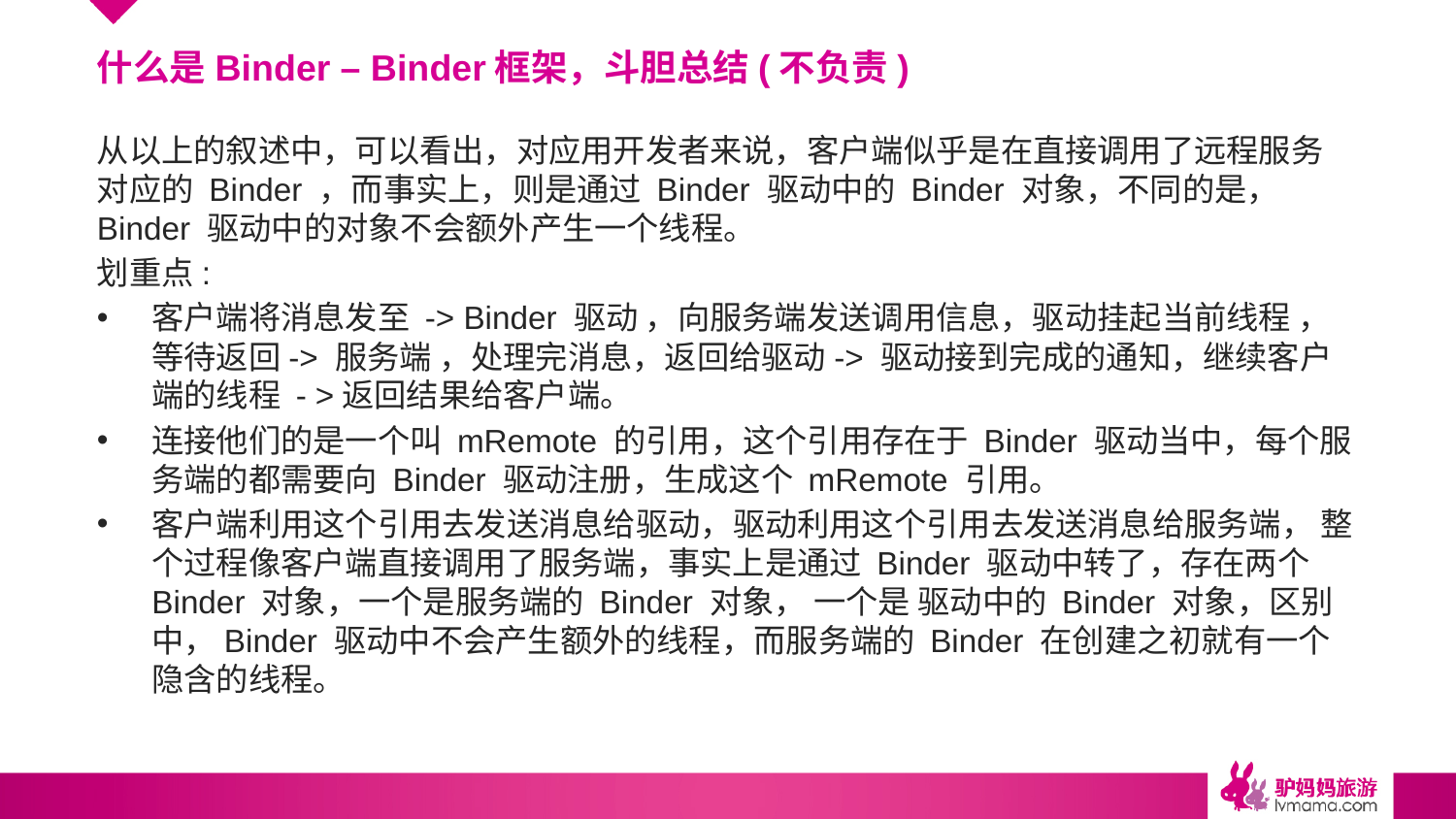

# 什么是Binder – Binder框架，斗胆总结(不负责)
从以上的叙述中，可以看出，对应用开发者来说，客户端似乎是在直接调用了远程服务对应的 Binder ，而事实上，则是通过 Binder 驱动中的 Binder 对象，不同的是， Binder 驱动中的对象不会额外产生一个线程。
划重点:
客户端将消息发至 -> Binder 驱动 ，向服务端发送调用信息，驱动挂起当前线程 ，等待返回-> 服务端 ，处理完消息，返回给驱动-> 驱动接到完成的通知，继续客户端的线程 - >返回结果给客户端。
连接他们的是一个叫 mRemote 的引用，这个引用存在于 Binder 驱动当中，每个服务端的都需要向 Binder 驱动注册，生成这个 mRemote 引用。
客户端利用这个引用去发送消息给驱动，驱动利用这个引用去发送消息给服务端， 整个过程像客户端直接调用了服务端，事实上是通过 Binder 驱动中转了，存在两个 Binder 对象，一个是服务端的 Binder 对象， 一个是 驱动中的 Binder 对象，区别中，Binder 驱动中不会产生额外的线程，而服务端的 Binder 在创建之初就有一个隐含的线程。